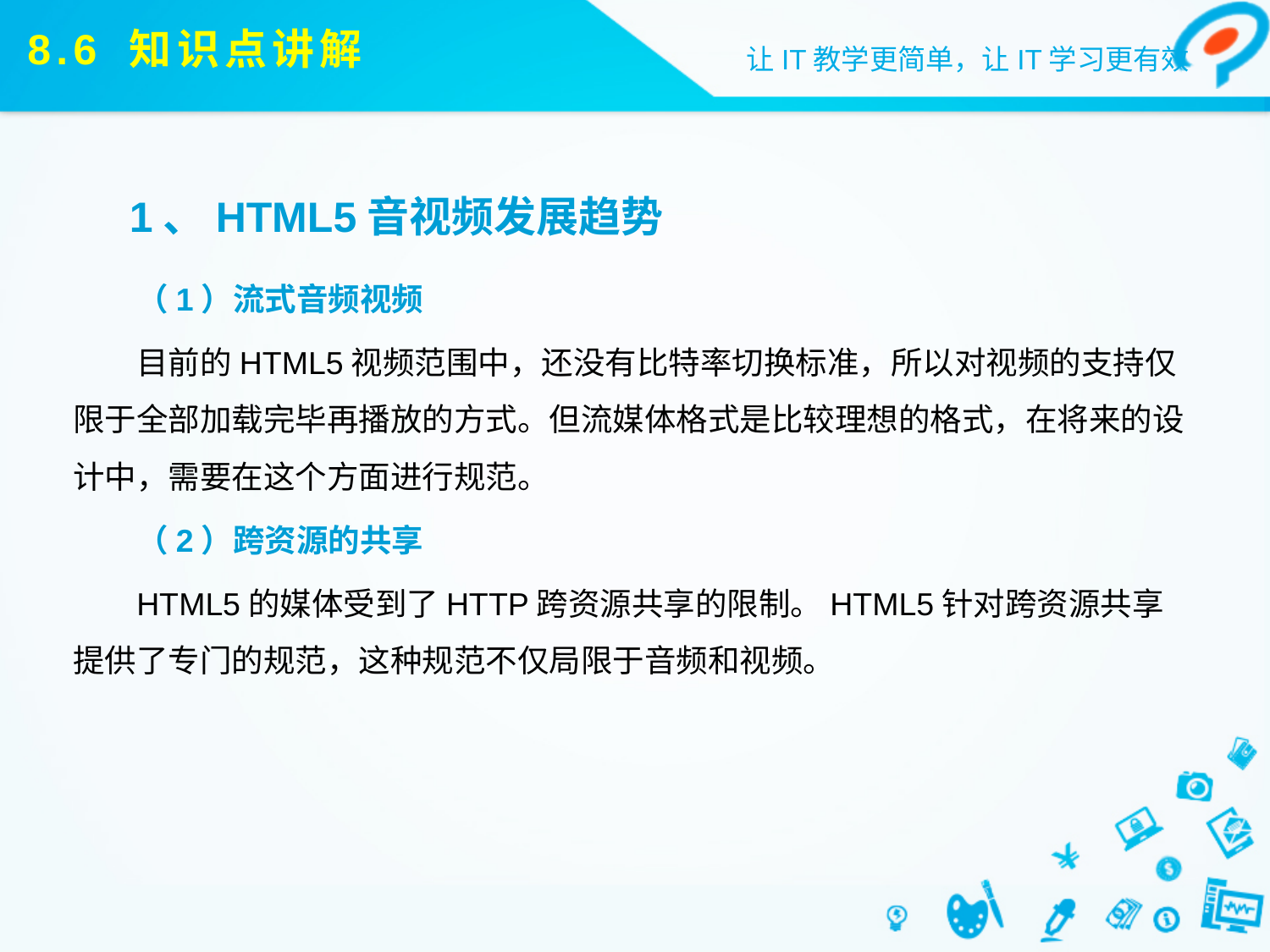

# 8.6 知识点讲解
1、HTML5音视频发展趋势
（1）流式音频视频
目前的HTML5视频范围中，还没有比特率切换标准，所以对视频的支持仅限于全部加载完毕再播放的方式。但流媒体格式是比较理想的格式，在将来的设计中，需要在这个方面进行规范。
（2）跨资源的共享
HTML5的媒体受到了HTTP跨资源共享的限制。HTML5针对跨资源共享提供了专门的规范，这种规范不仅局限于音频和视频。